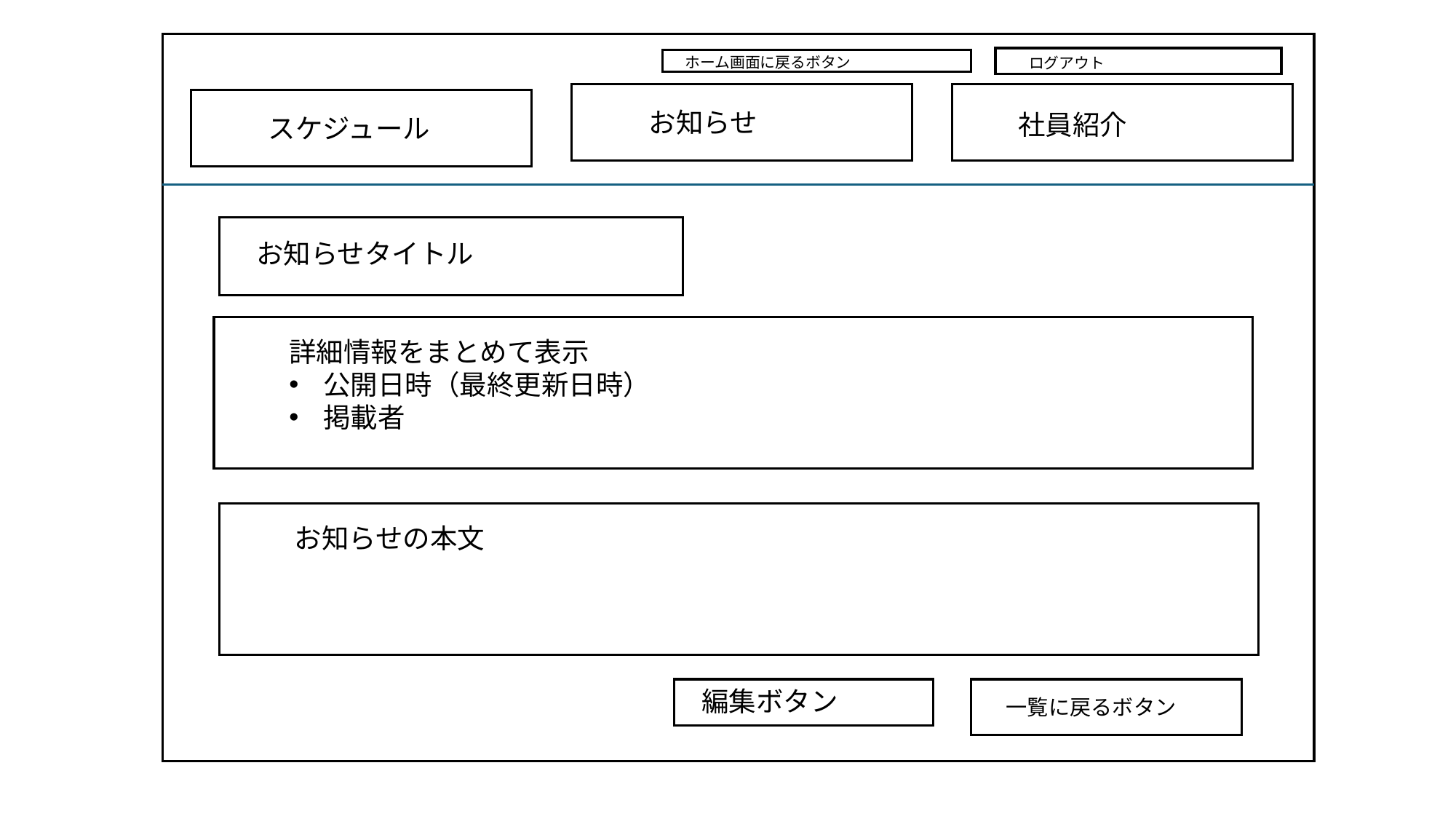

ホーム画面に戻るボタン

ログアウト

お知らせ
社員紹介
スケジュール

お知らせタイトル

詳細情報をまとめて表示
公開日時（最終更新日時）
掲載者

お知らせの本文

編集ボタン

一覧に戻るボタン